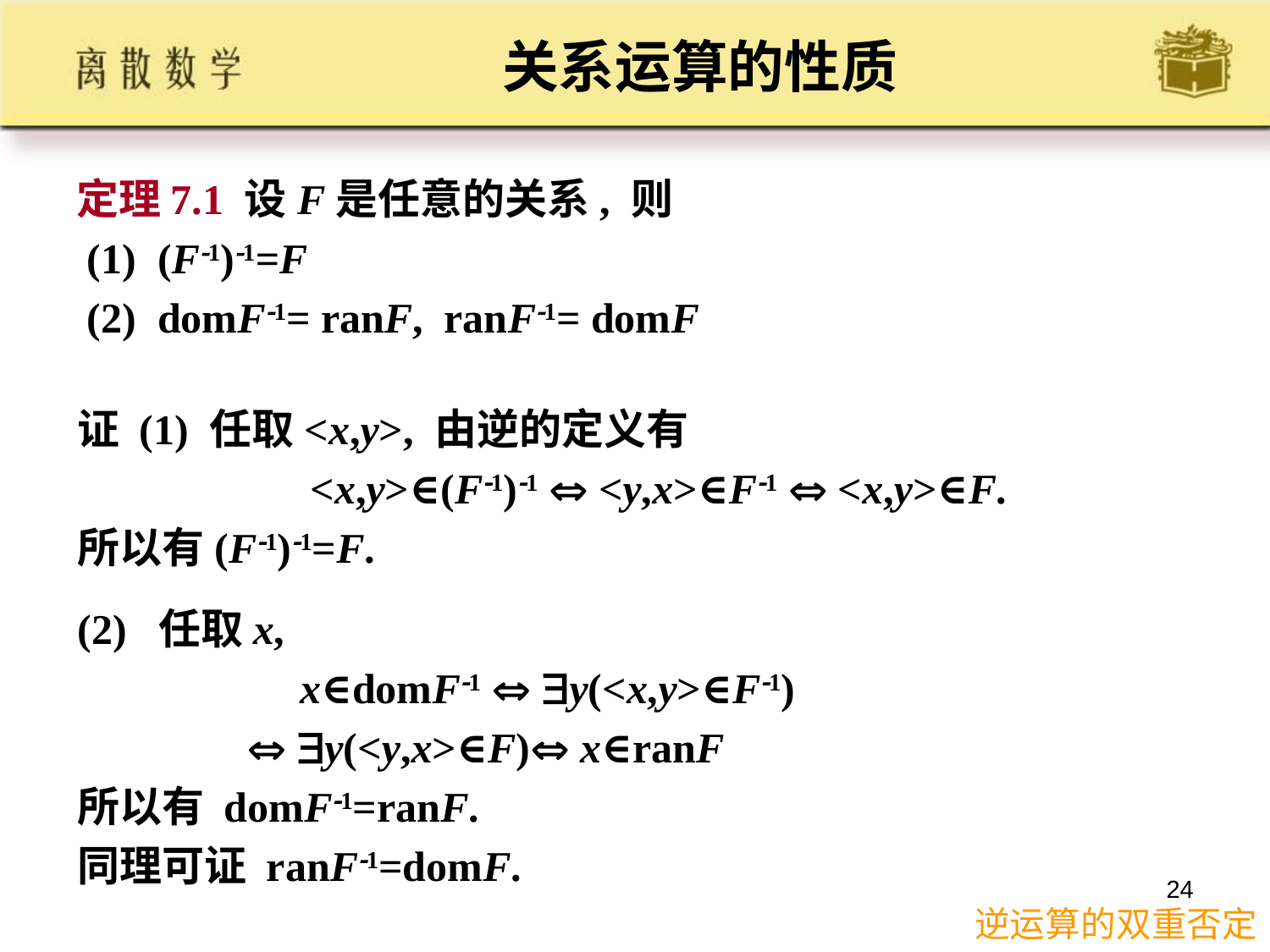

# 关系运算的性质
定理7.1 设F是任意的关系, 则
 (1)  (F−1)−1=F
 (2)  domF−1= ranF,  ranF−1= domF
证 (1) 任取<x,y>, 由逆的定义有
                      <x,y>∈(F−1)−1 ⇔ <y,x>∈F−1 ⇔ <x,y>∈F.
所以有(F−1)−1=F.
(2)  任取x,
                     x∈domF−1 ⇔ ∃y(<x,y>∈F−1)
                ⇔ ∃y(<y,x>∈F)⇔ x∈ranF
所以有 domF−1=ranF.
同理可证 ranF−1=domF.
24
逆运算的双重否定